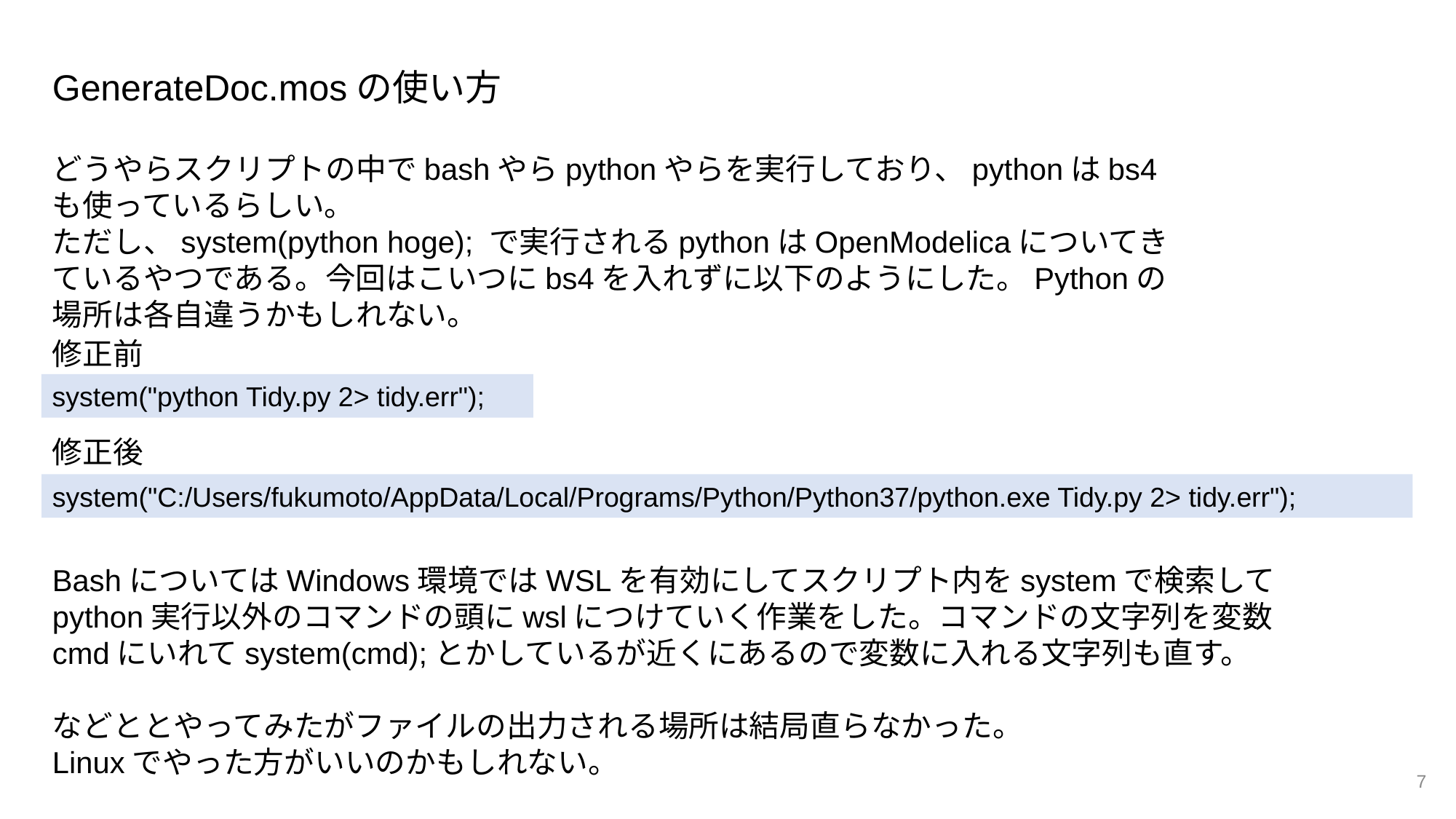

GenerateDoc.mosの使い方
どうやらスクリプトの中でbashやらpythonやらを実行しており、pythonはbs4も使っているらしい。
ただし、system(python hoge); で実行されるpythonはOpenModelicaについてきているやつである。今回はこいつにbs4を入れずに以下のようにした。Pythonの場所は各自違うかもしれない。
修正前
system("python Tidy.py 2> tidy.err");
修正後
system("C:/Users/fukumoto/AppData/Local/Programs/Python/Python37/python.exe Tidy.py 2> tidy.err");
BashについてはWindows環境ではWSLを有効にしてスクリプト内をsystemで検索してpython実行以外のコマンドの頭にwslにつけていく作業をした。コマンドの文字列を変数cmdにいれてsystem(cmd);とかしているが近くにあるので変数に入れる文字列も直す。

などととやってみたがファイルの出力される場所は結局直らなかった。
Linuxでやった方がいいのかもしれない。
7